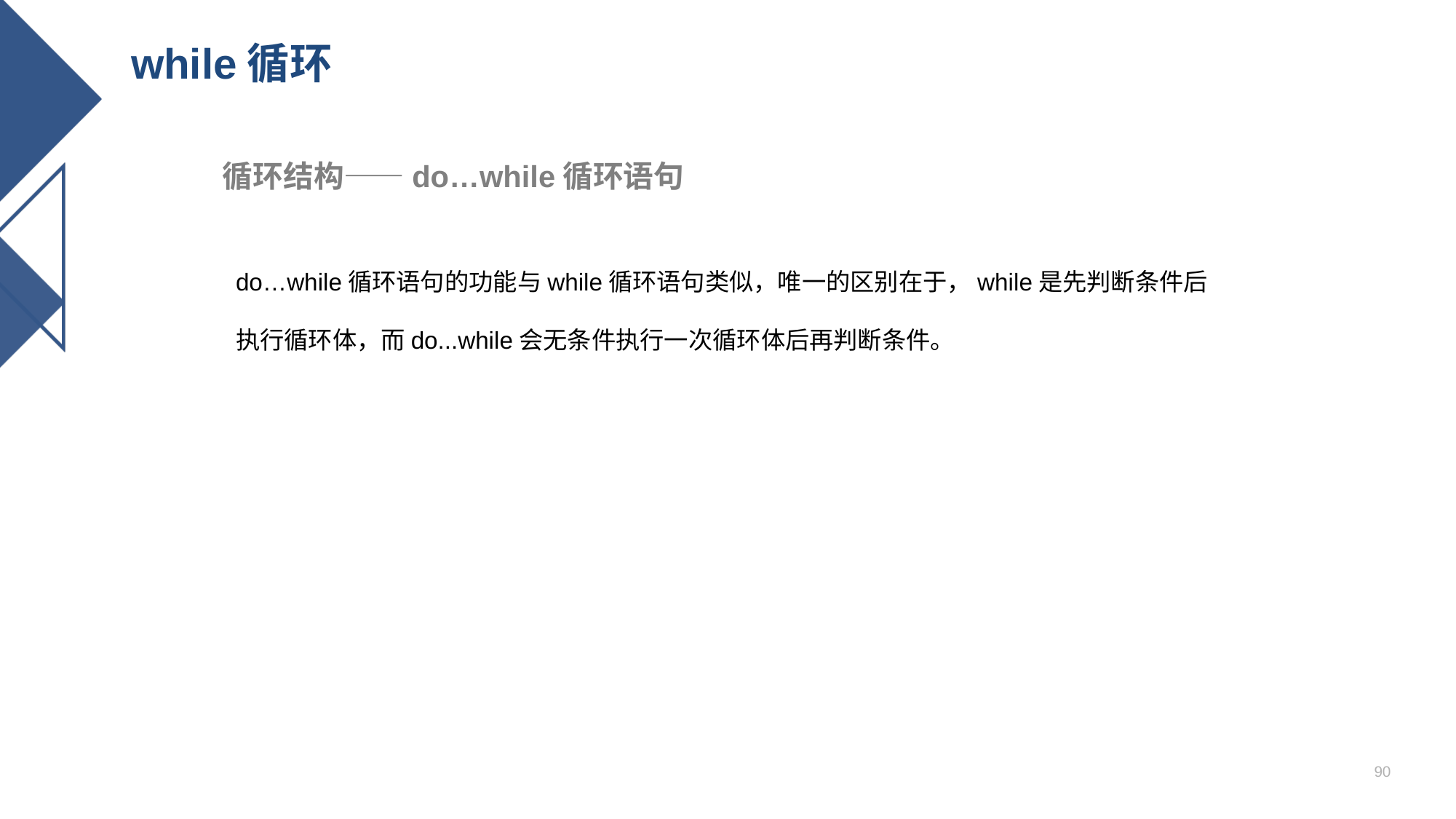

# while循环
循环结构——do…while循环语句
do…while循环语句的功能与while循环语句类似，唯一的区别在于，while是先判断条件后执行循环体，而do...while会无条件执行一次循环体后再判断条件。
90